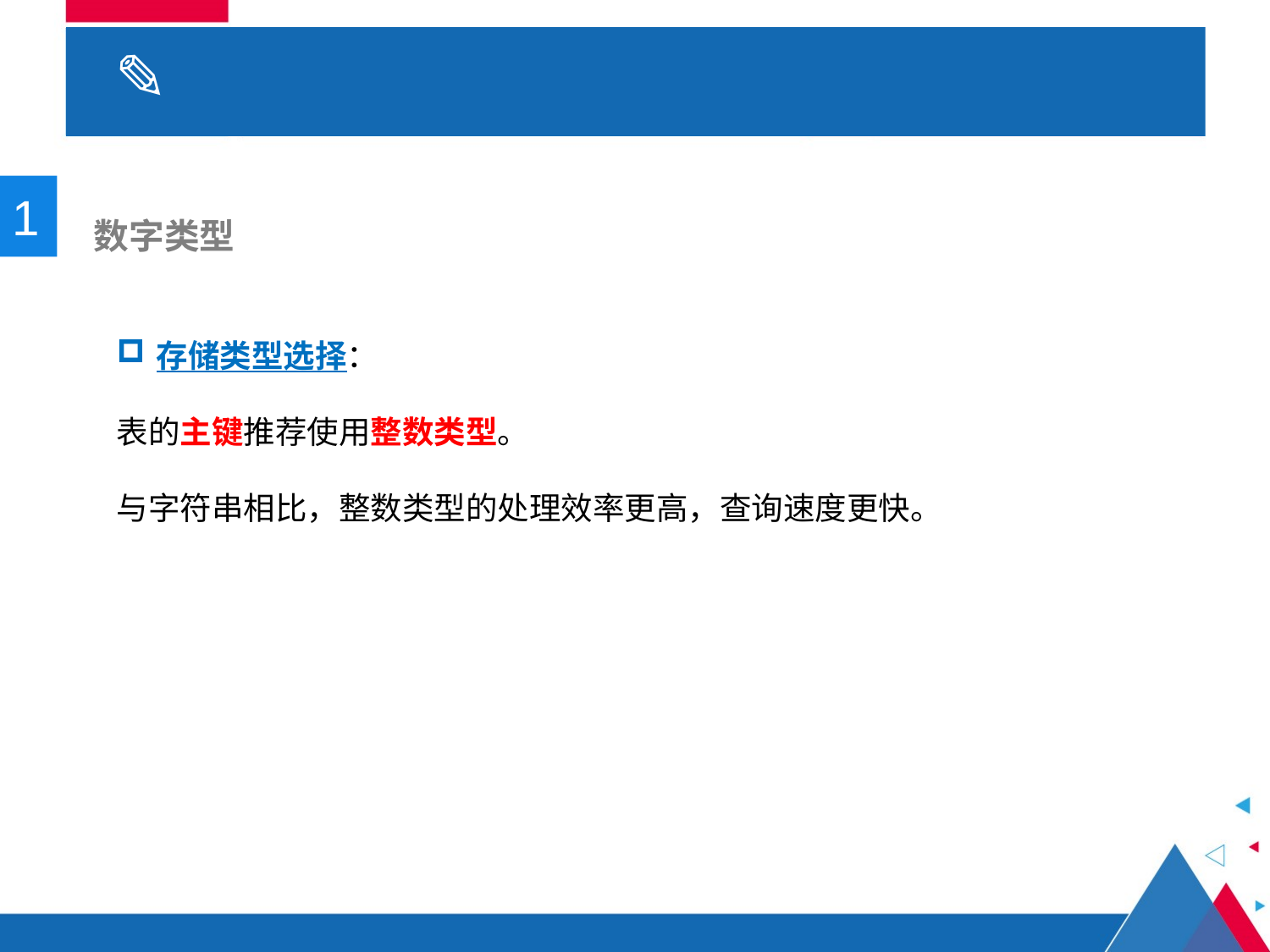

# 3.1 数据类型

1
  数字类型
存储类型选择：
表的主键推荐使用整数类型。
与字符串相比，整数类型的处理效率更高，查询速度更快。